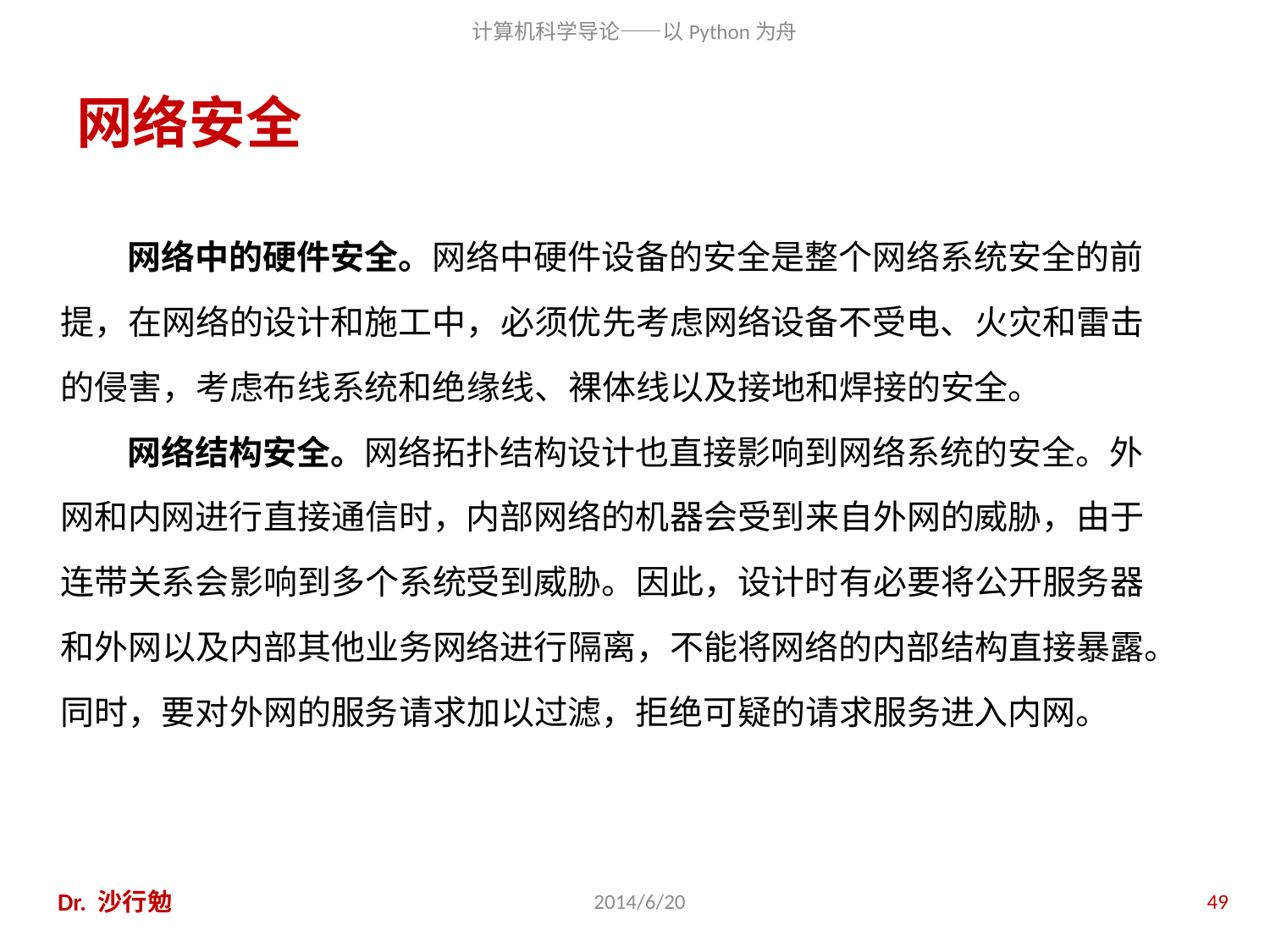

# 网络安全
网络中的硬件安全。网络中硬件设备的安全是整个网络系统安全的前提，在网络的设计和施工中，必须优先考虑网络设备不受电、火灾和雷击的侵害，考虑布线系统和绝缘线、裸体线以及接地和焊接的安全。
网络结构安全。网络拓扑结构设计也直接影响到网络系统的安全。外网和内网进行直接通信时，内部网络的机器会受到来自外网的威胁，由于连带关系会影响到多个系统受到威胁。因此，设计时有必要将公开服务器和外网以及内部其他业务网络进行隔离，不能将网络的内部结构直接暴露。同时，要对外网的服务请求加以过滤，拒绝可疑的请求服务进入内网。
Dr. 沙行勉
2014/6/20
49